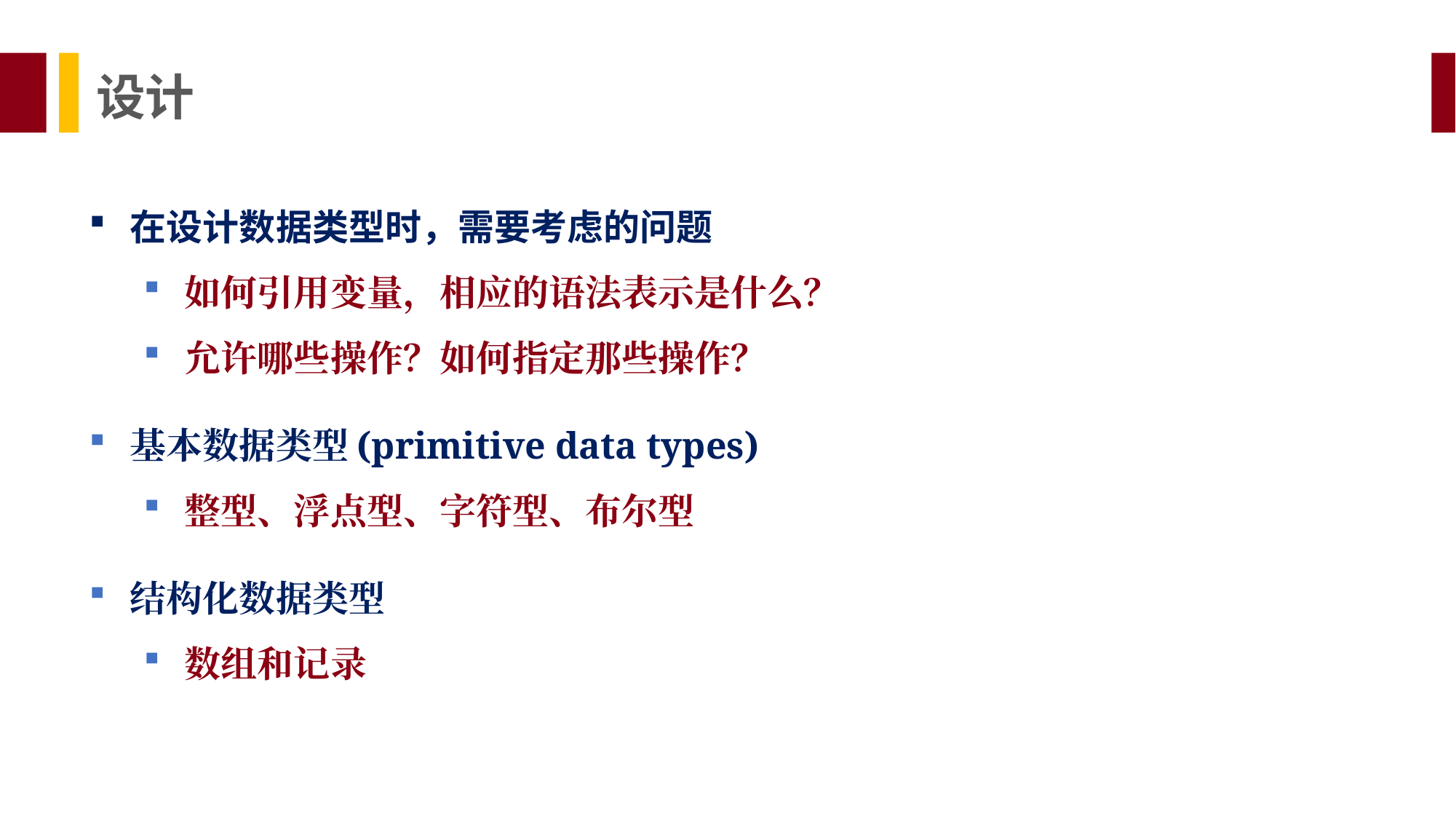

设计
在设计数据类型时，需要考虑的问题
如何引用变量，相应的语法表示是什么？
允许哪些操作？如何指定那些操作？
基本数据类型(primitive data types)
整型、浮点型、字符型、布尔型
结构化数据类型
数组和记录